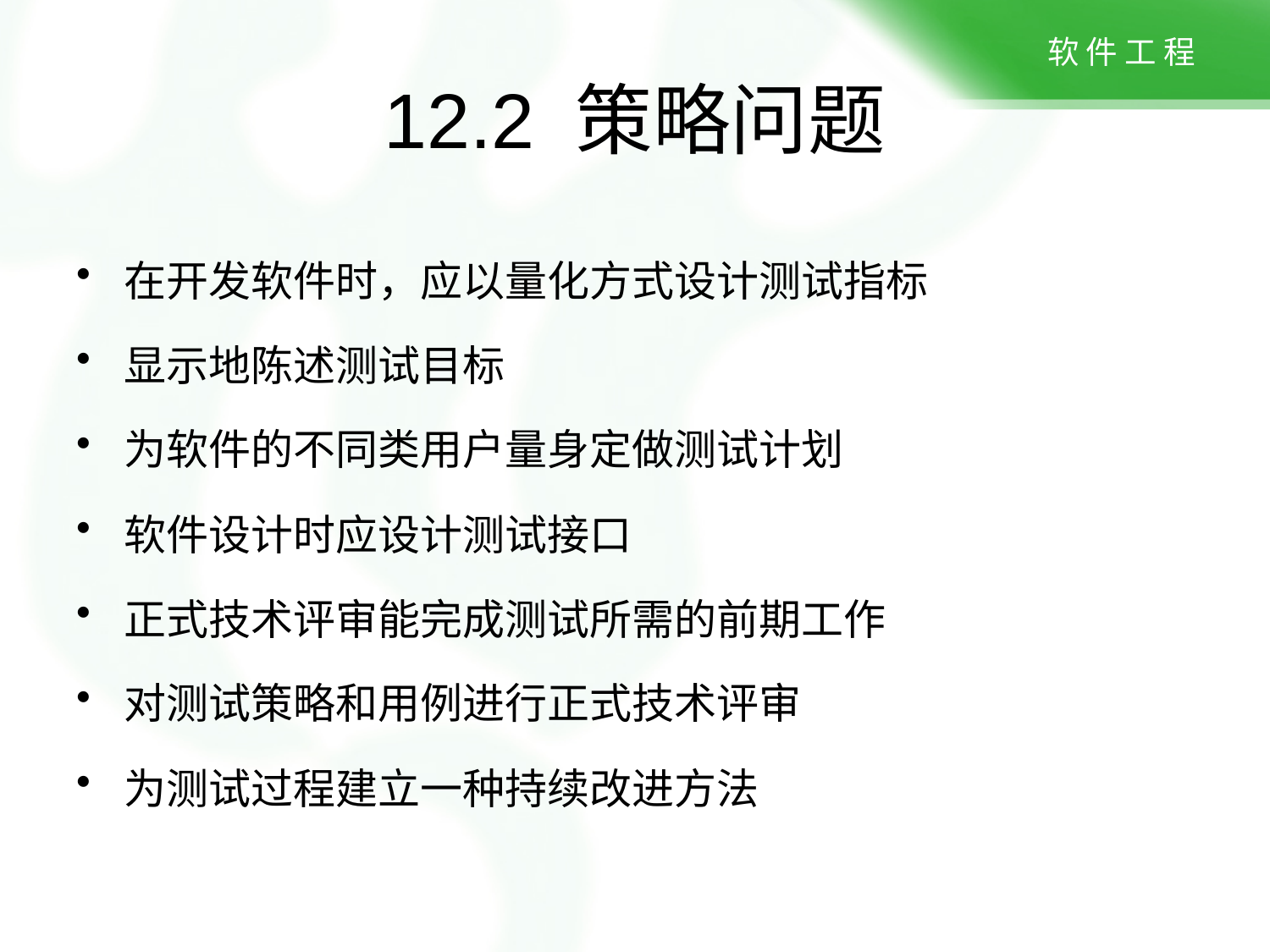

# 12.2 策略问题
在开发软件时，应以量化方式设计测试指标
显示地陈述测试目标
为软件的不同类用户量身定做测试计划
软件设计时应设计测试接口
正式技术评审能完成测试所需的前期工作
对测试策略和用例进行正式技术评审
为测试过程建立一种持续改进方法